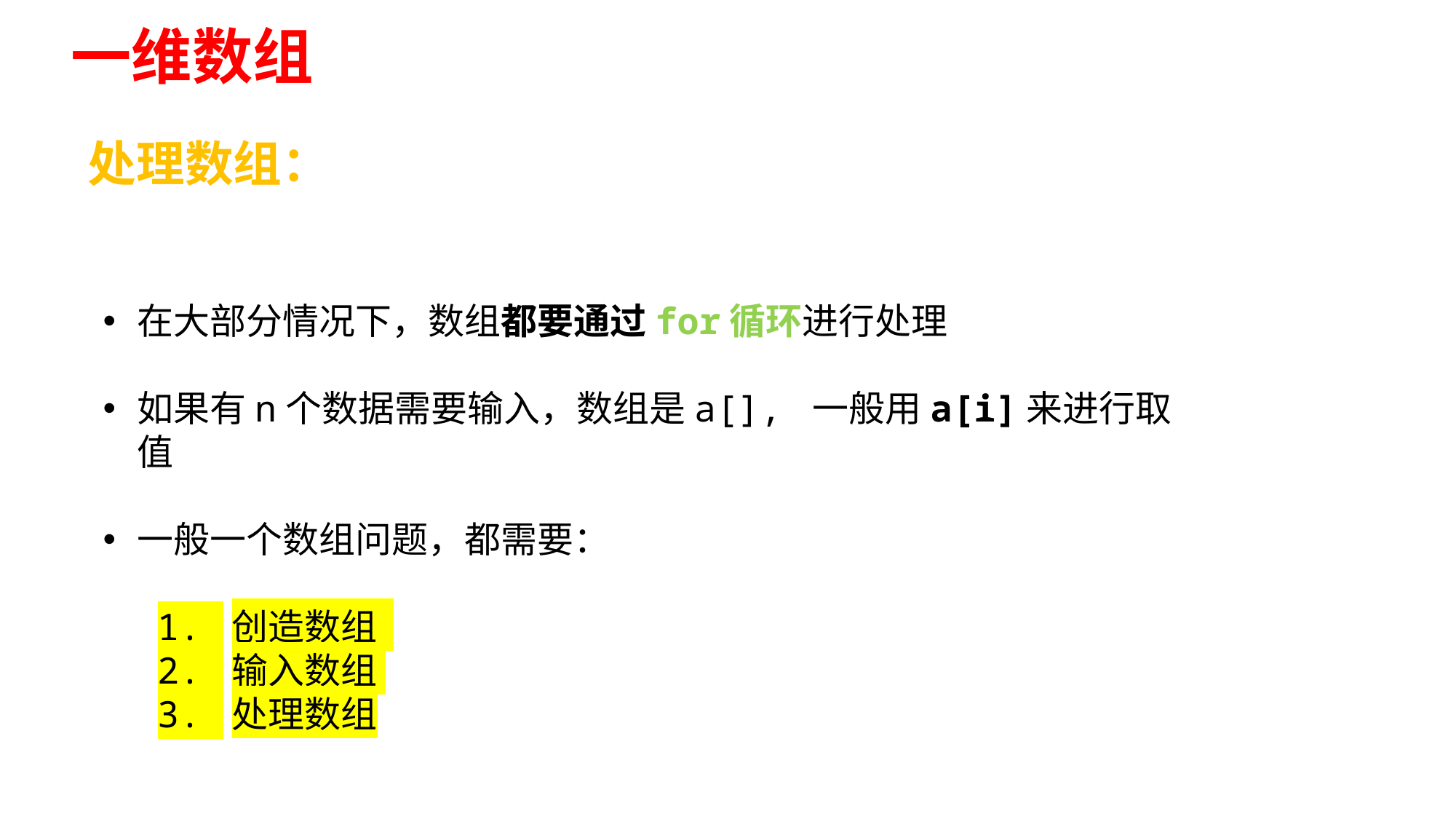

一维数组
处理数组：
在大部分情况下，数组都要通过for循环进行处理

如果有n个数据需要输入，数组是a[], 一般用a[i]来进行取值

一般一个数组问题，都需要：

1. 创造数组
2. 输入数组
3. 处理数组